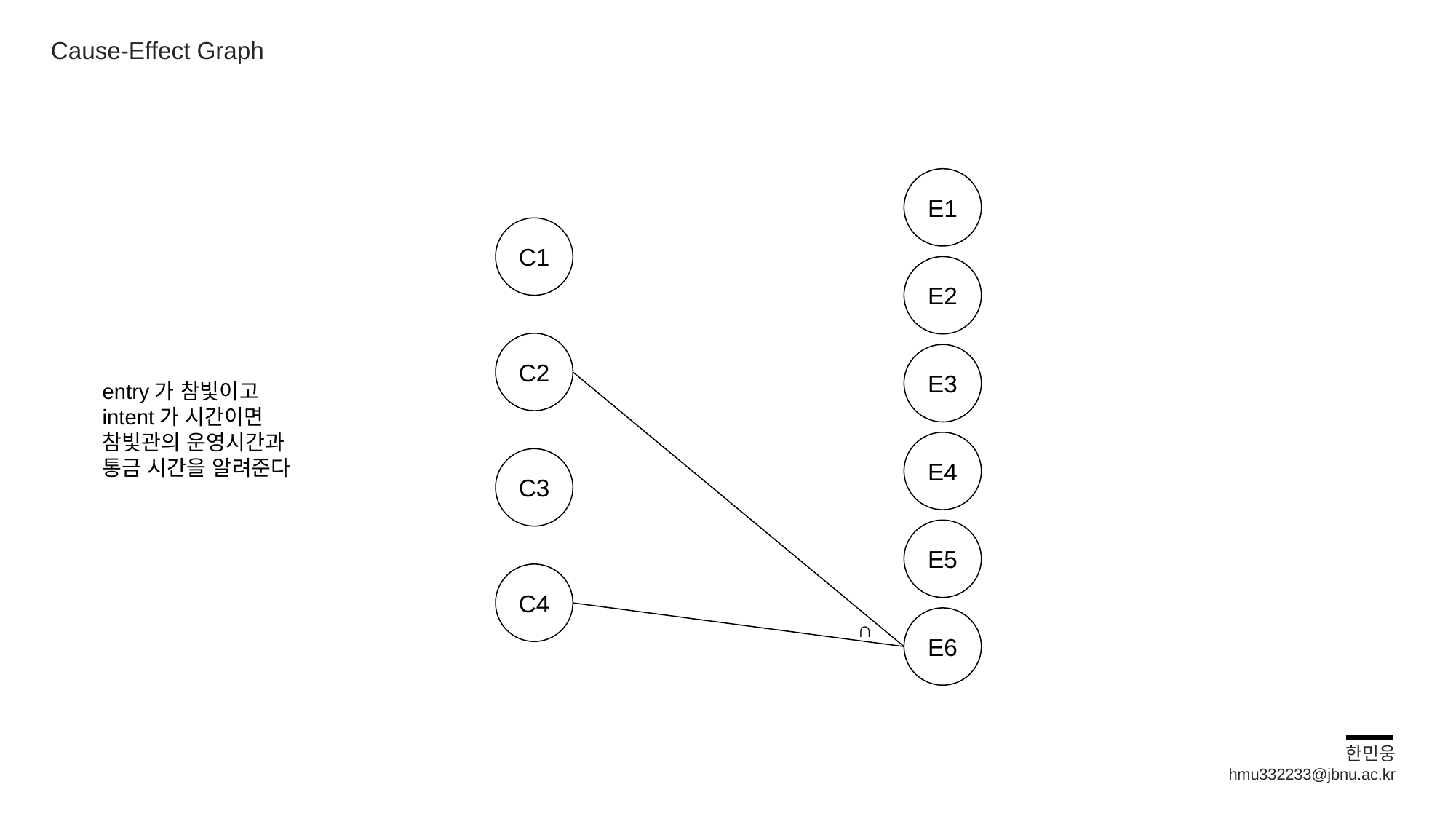

Cause-Effect Graph
E1
C1
E2
C2
E3
entry가 참빛이고
intent가 시간이면
참빛관의 운영시간과
통금 시간을 알려준다
E4
C3
E5
C4
E6
∩
한민웅
hmu332233@jbnu.ac.kr